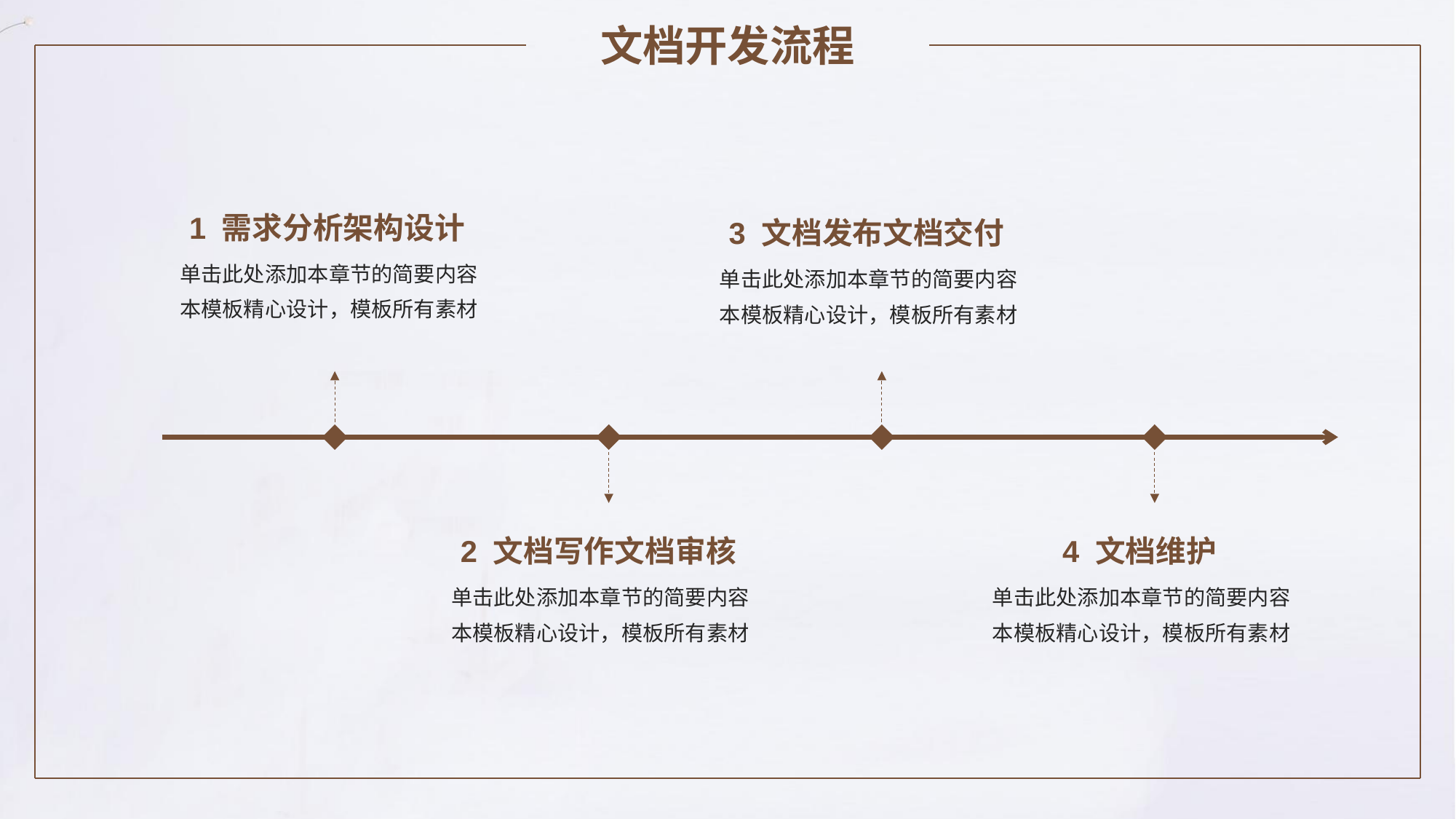

文档开发流程
1 需求分析架构设计
单击此处添加本章节的简要内容
本模板精心设计，模板所有素材
3 文档发布文档交付
单击此处添加本章节的简要内容
本模板精心设计，模板所有素材

2 文档写作文档审核
单击此处添加本章节的简要内容
本模板精心设计，模板所有素材
4 文档维护
单击此处添加本章节的简要内容
本模板精心设计，模板所有素材